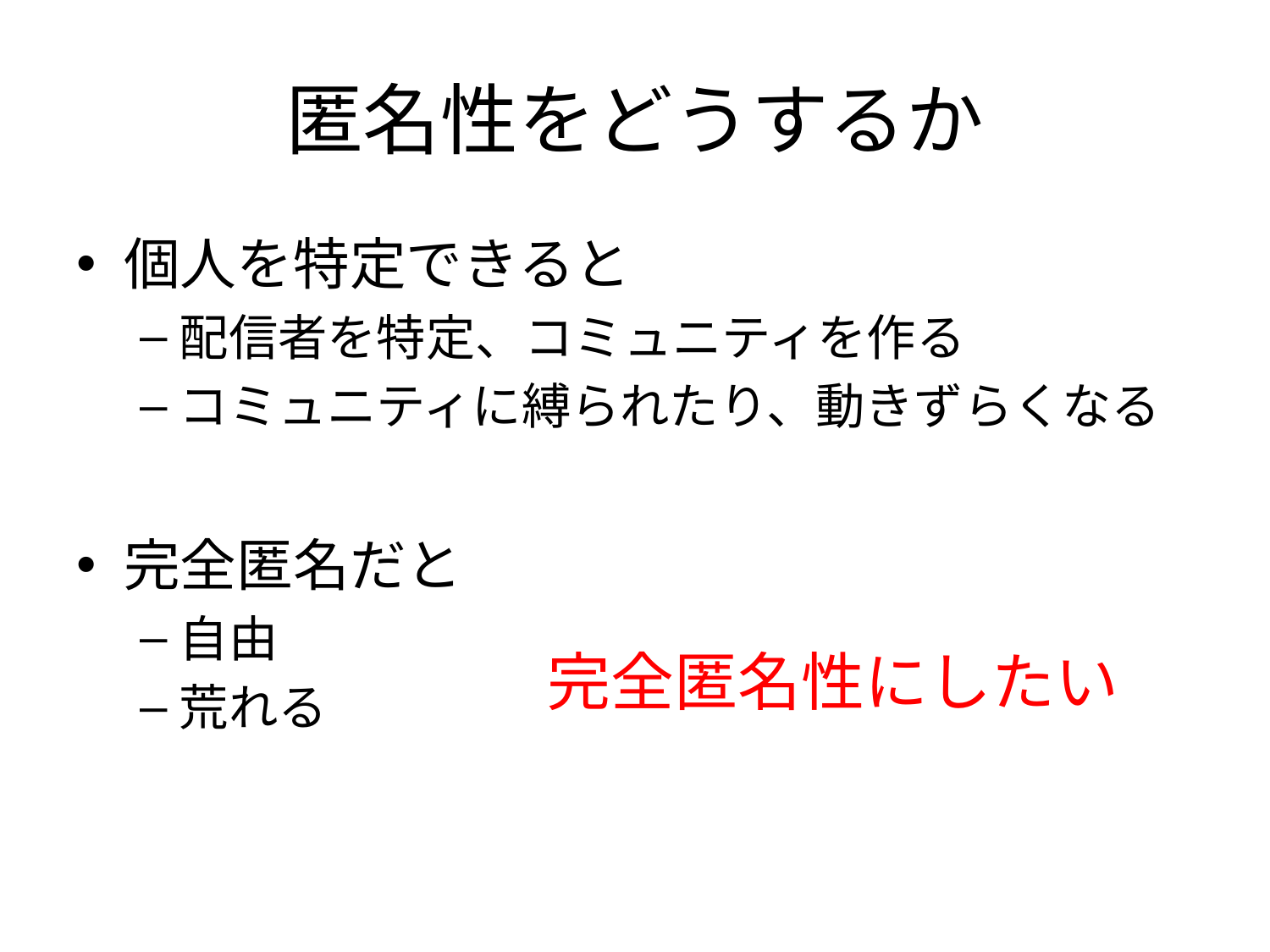

# 匿名性をどうするか
個人を特定できると
配信者を特定、コミュニティを作る
コミュニティに縛られたり、動きずらくなる

完全匿名だと
自由
荒れる
完全匿名性にしたい